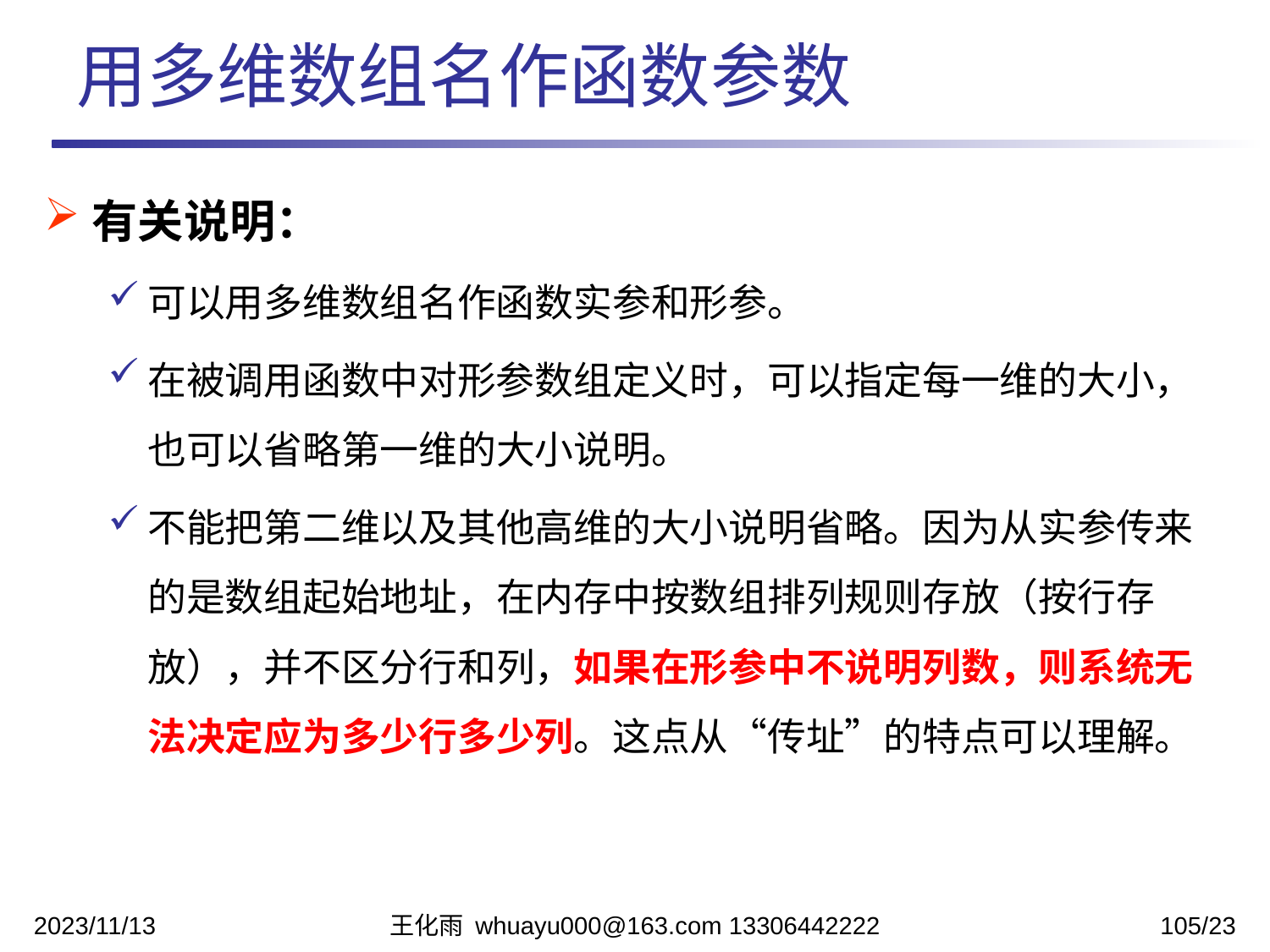

用多维数组名作函数参数
有关说明：
可以用多维数组名作函数实参和形参。
在被调用函数中对形参数组定义时，可以指定每一维的大小，也可以省略第一维的大小说明。
不能把第二维以及其他高维的大小说明省略。因为从实参传来的是数组起始地址，在内存中按数组排列规则存放（按行存放），并不区分行和列，如果在形参中不说明列数，则系统无法决定应为多少行多少列。这点从“传址”的特点可以理解。
2023/11/13
王化雨 whuayu000@163.com 13306442222
105/23